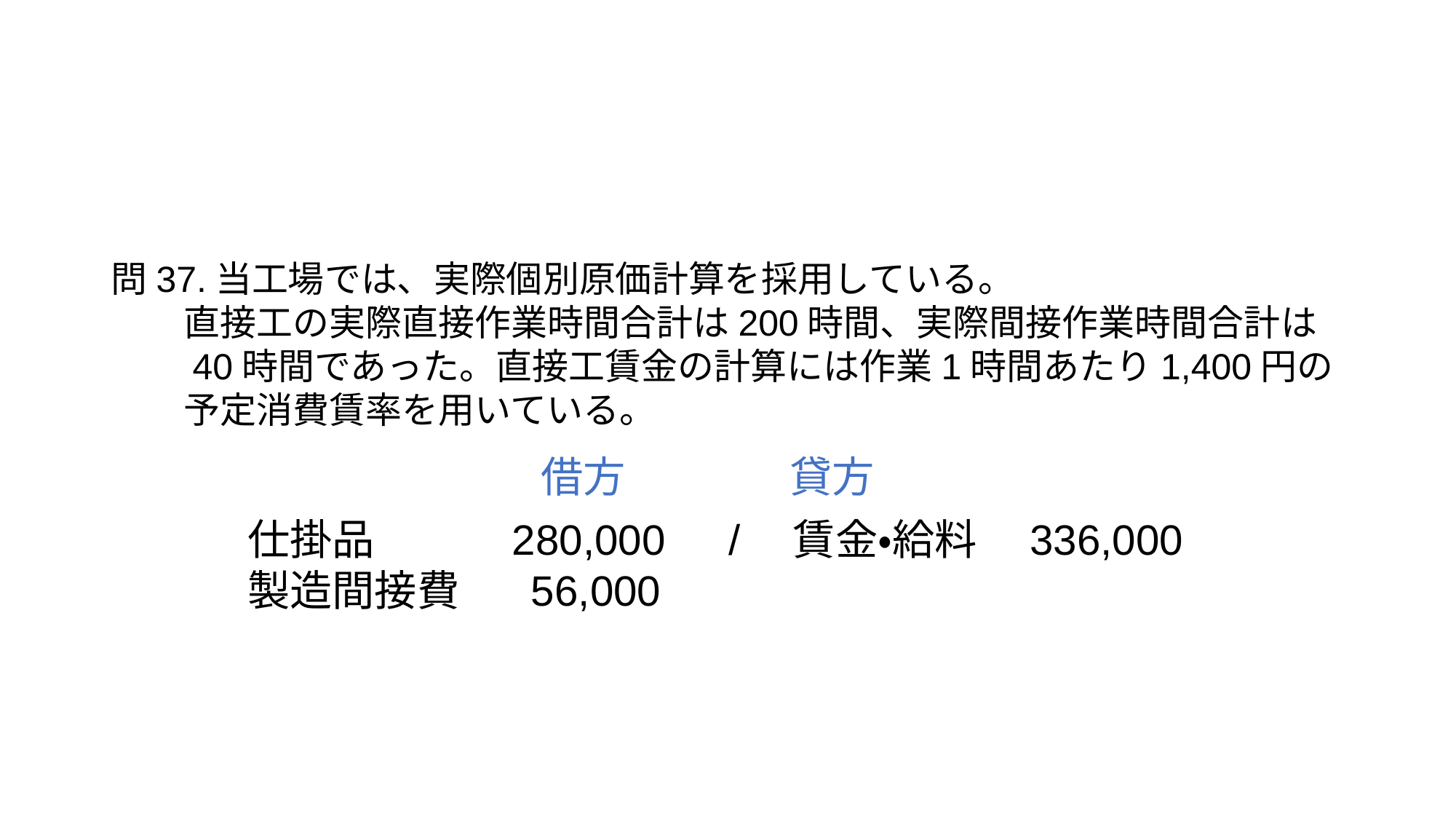

問37.当工場では、実際個別原価計算を採用している。
　　直接工の実際直接作業時間合計は200時間、実際間接作業時間合計は
　　40時間であった。直接工賃金の計算には作業1時間あたり1,400円の
　　予定消費賃率を用いている。
借方
貸方
仕掛品　　　280,000　/　賃金・給料　336,000
製造間接費　  56,000